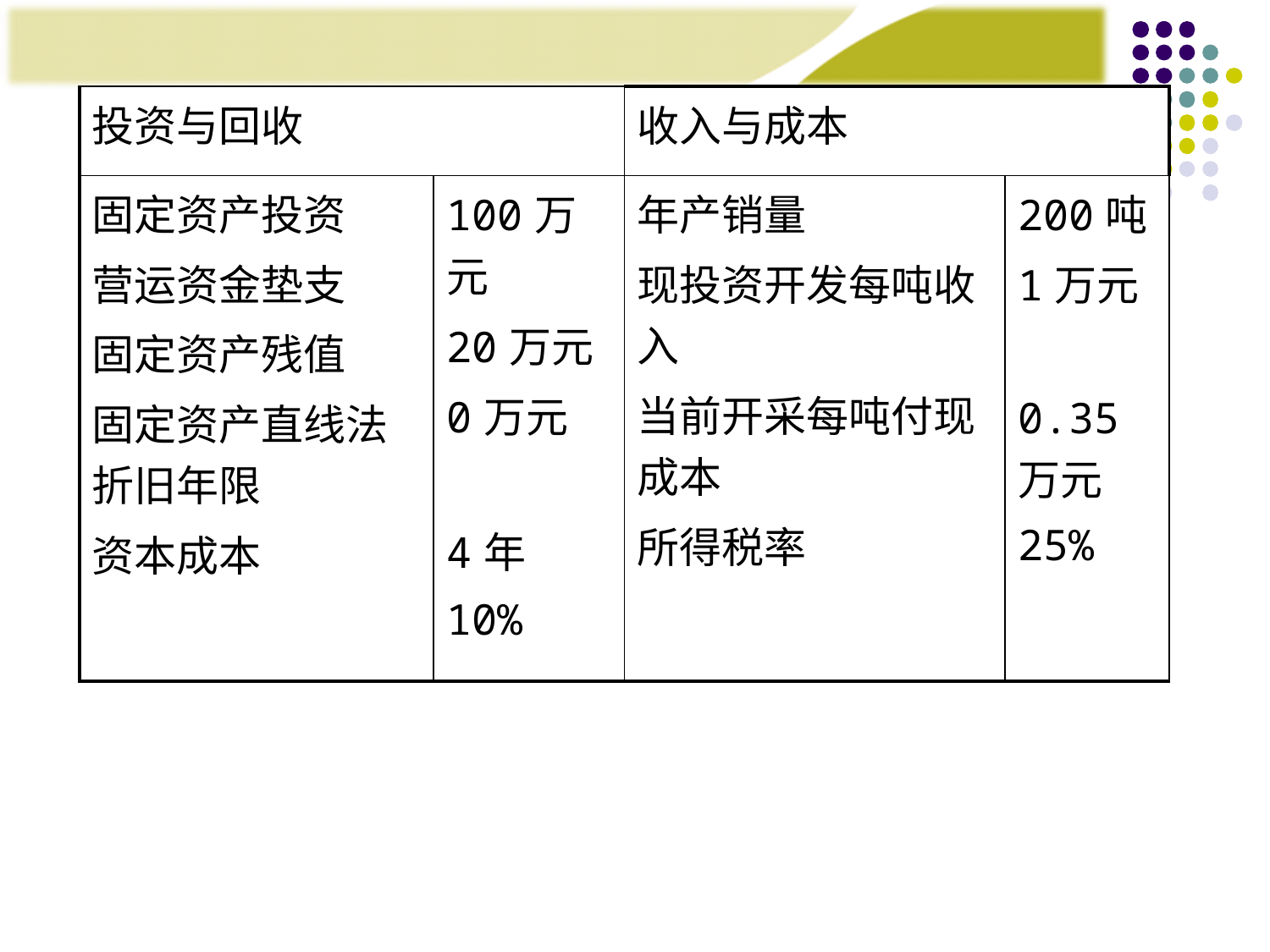

| 投资与回收 |  | 收入与成本 |  |
| --- | --- | --- | --- |
| 固定资产投资 营运资金垫支 固定资产残值 固定资产直线法折旧年限 资本成本 | 100万元 20万元 0万元 4年 10% | 年产销量 现投资开发每吨收入 当前开采每吨付现成本 所得税率 | 200吨 1万元 0.35万元 25% |